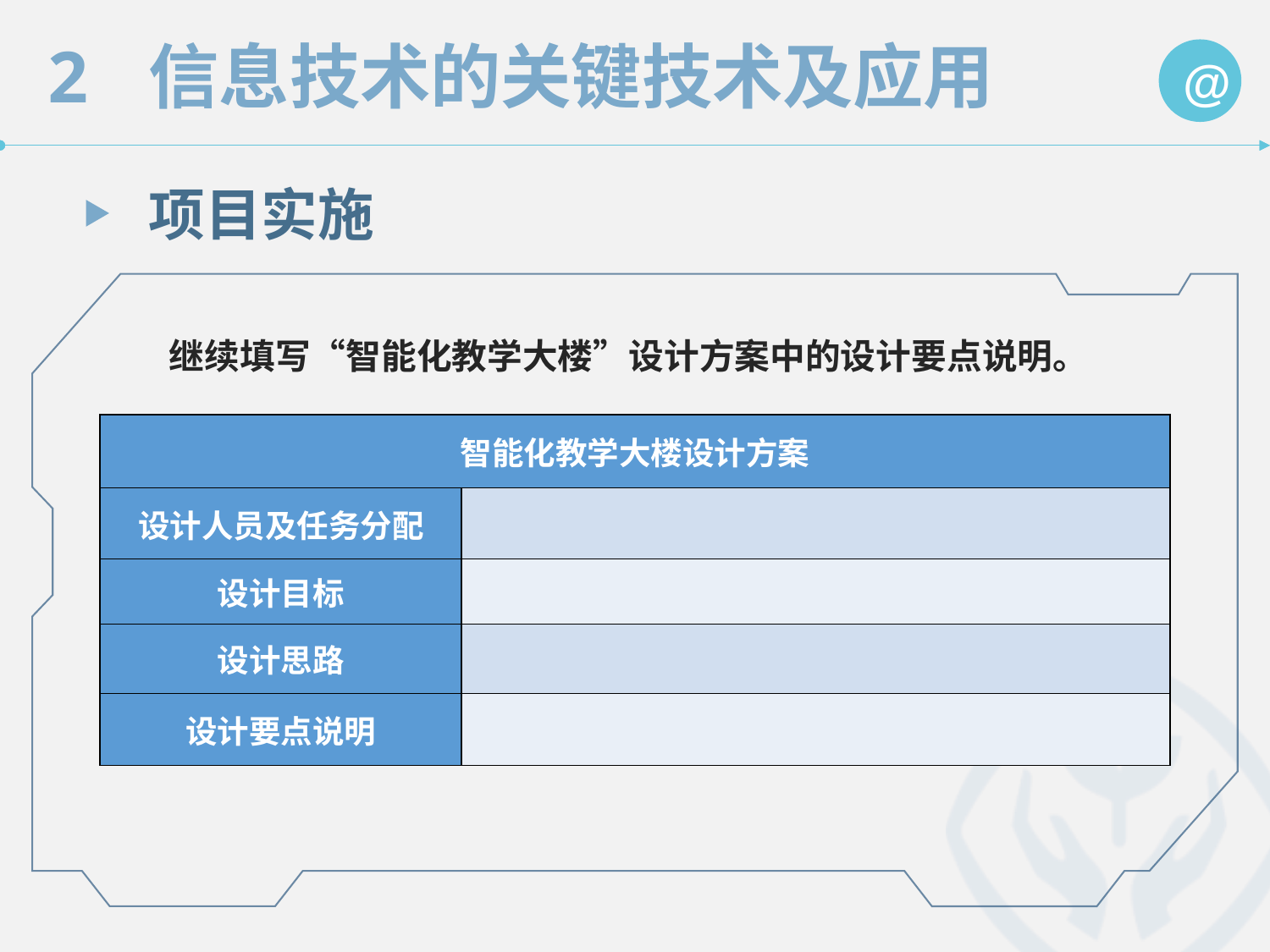

项目实施

　　继续填写“智能化教学大楼”设计方案中的设计要点说明。
| 智能化教学大楼设计方案 |  |
| --- | --- |
| 设计人员及任务分配 |  |
| 设计目标 |  |
| 设计思路 |  |
| 设计要点说明 |  |